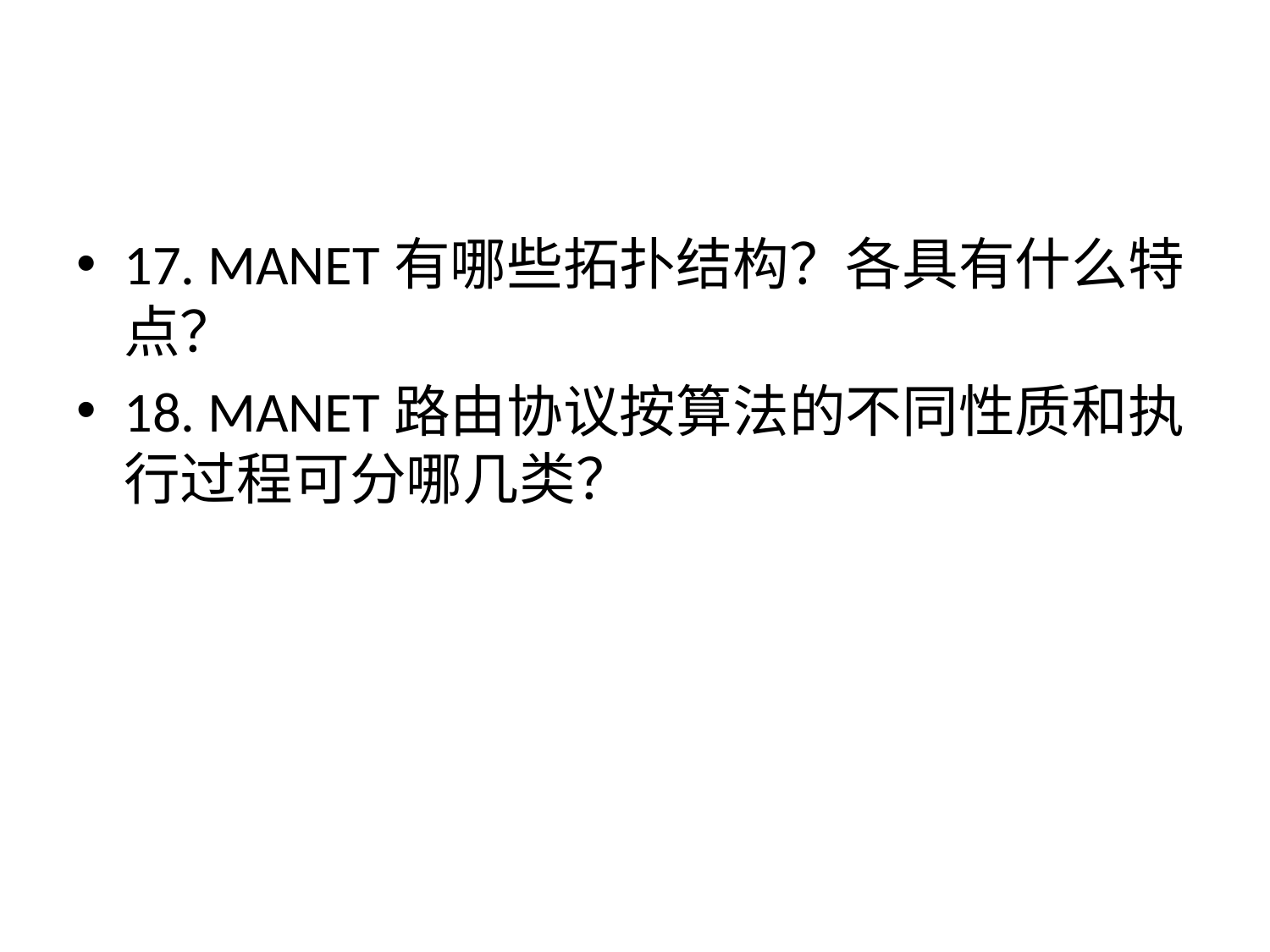

#
17. MANET有哪些拓扑结构？各具有什么特点？
18. MANET路由协议按算法的不同性质和执行过程可分哪几类？